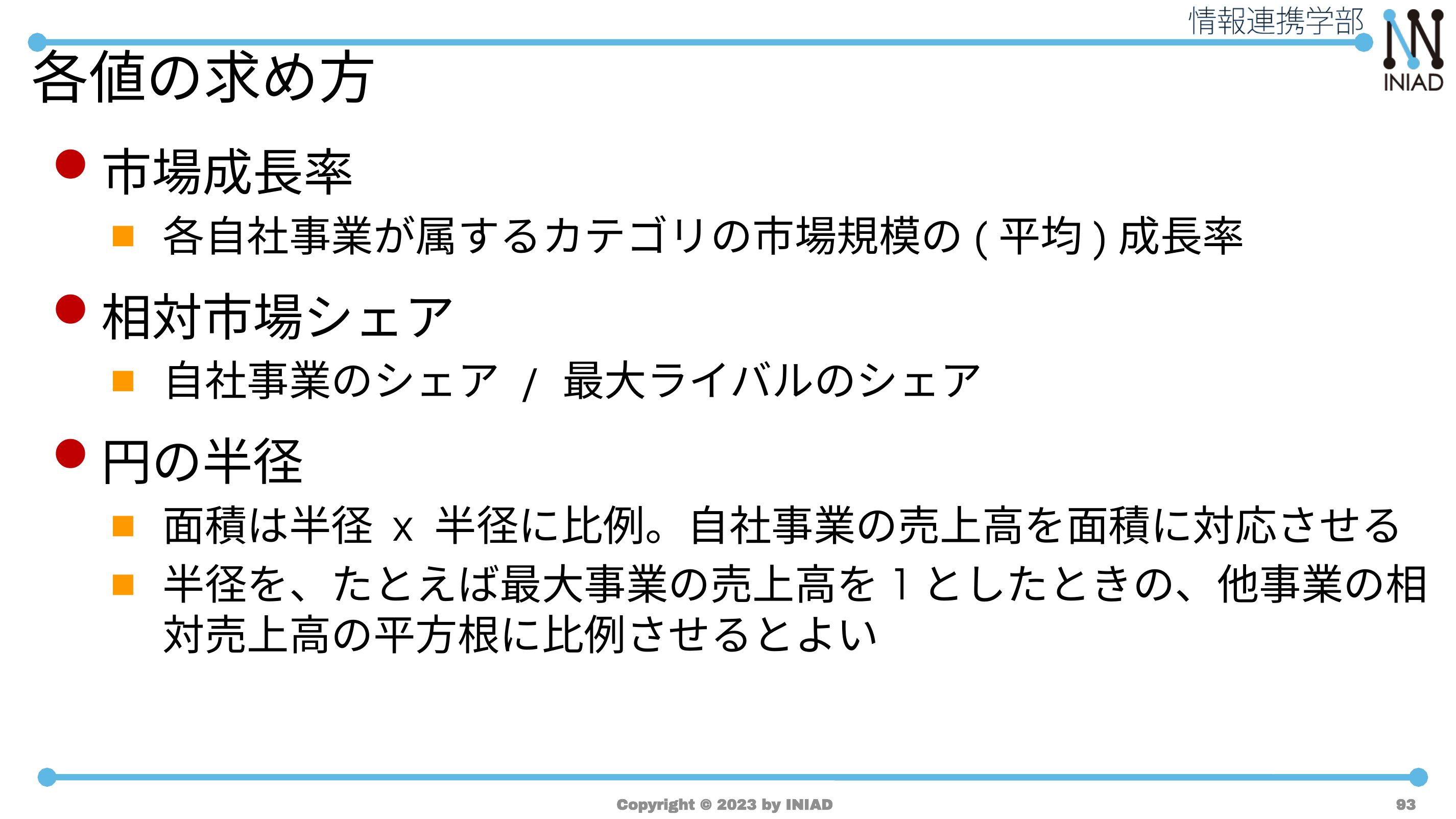

# 各値の求め方
市場成長率
各自社事業が属するカテゴリの市場規模の(平均)成長率
相対市場シェア
自社事業のシェア / 最大ライバルのシェア
円の半径
面積は半径 x 半径に比例。自社事業の売上高を面積に対応させる
半径を、たとえば最大事業の売上高を1としたときの、他事業の相対売上高の平方根に比例させるとよい
Copyright © 2023 by INIAD
93